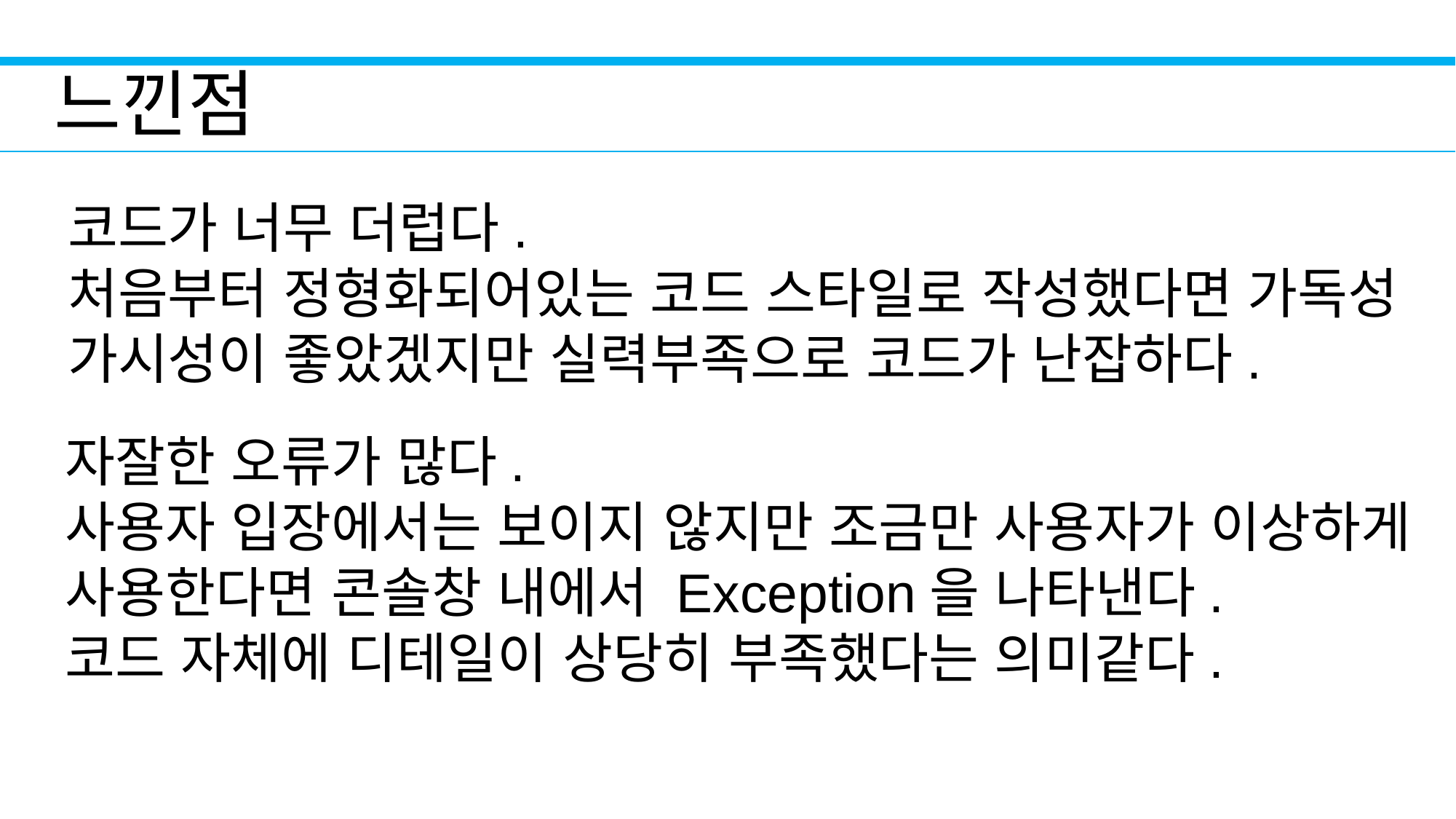

느낀점
코드가 너무 더럽다.
처음부터 정형화되어있는 코드 스타일로 작성했다면 가독성
가시성이 좋았겠지만 실력부족으로 코드가 난잡하다.
자잘한 오류가 많다.
사용자 입장에서는 보이지 않지만 조금만 사용자가 이상하게
사용한다면 콘솔창 내에서 Exception을 나타낸다.
코드 자체에 디테일이 상당히 부족했다는 의미같다.